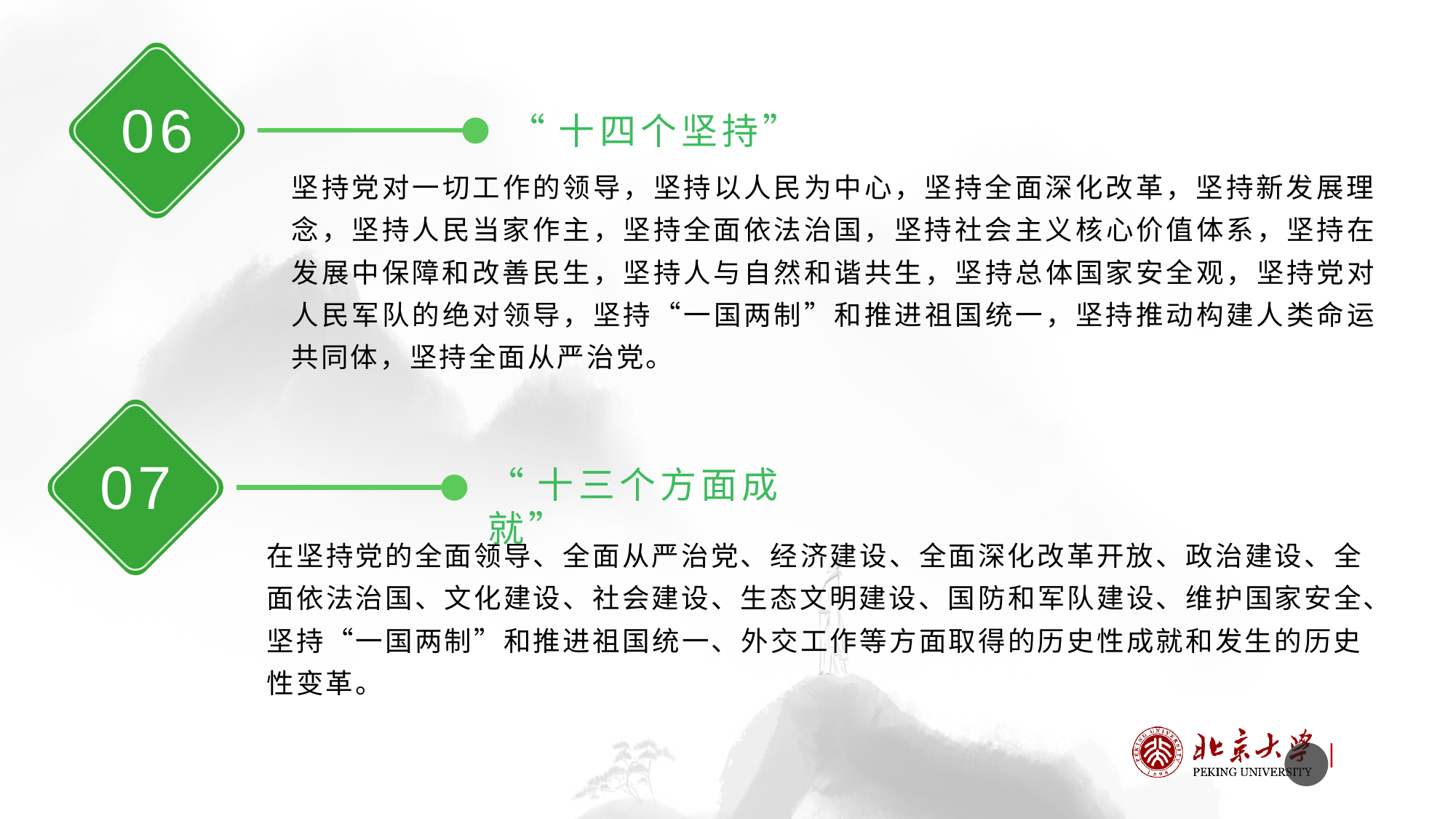

06
“十四个坚持”

坚持党对一切工作的领导，坚持以人民为中心，坚持全面深化改革，坚持新发展理念，坚持人民当家作主，坚持全面依法治国，坚持社会主义核心价值体系，坚持在发展中保障和改善民生，坚持人与自然和谐共生，坚持总体国家安全观，坚持党对人民军队的绝对领导，坚持“一国两制”和推进祖国统一，坚持推动构建人类命运共同体，坚持全面从严治党。

07
“十三个方面成就”

在坚持党的全面领导、全面从严治党、经济建设、全面深化改革开放、政治建设、全面依法治国、文化建设、社会建设、生态文明建设、国防和军队建设、维护国家安全、坚持“一国两制”和推进祖国统一、外交工作等方面取得的历史性成就和发生的历史性变革。
9